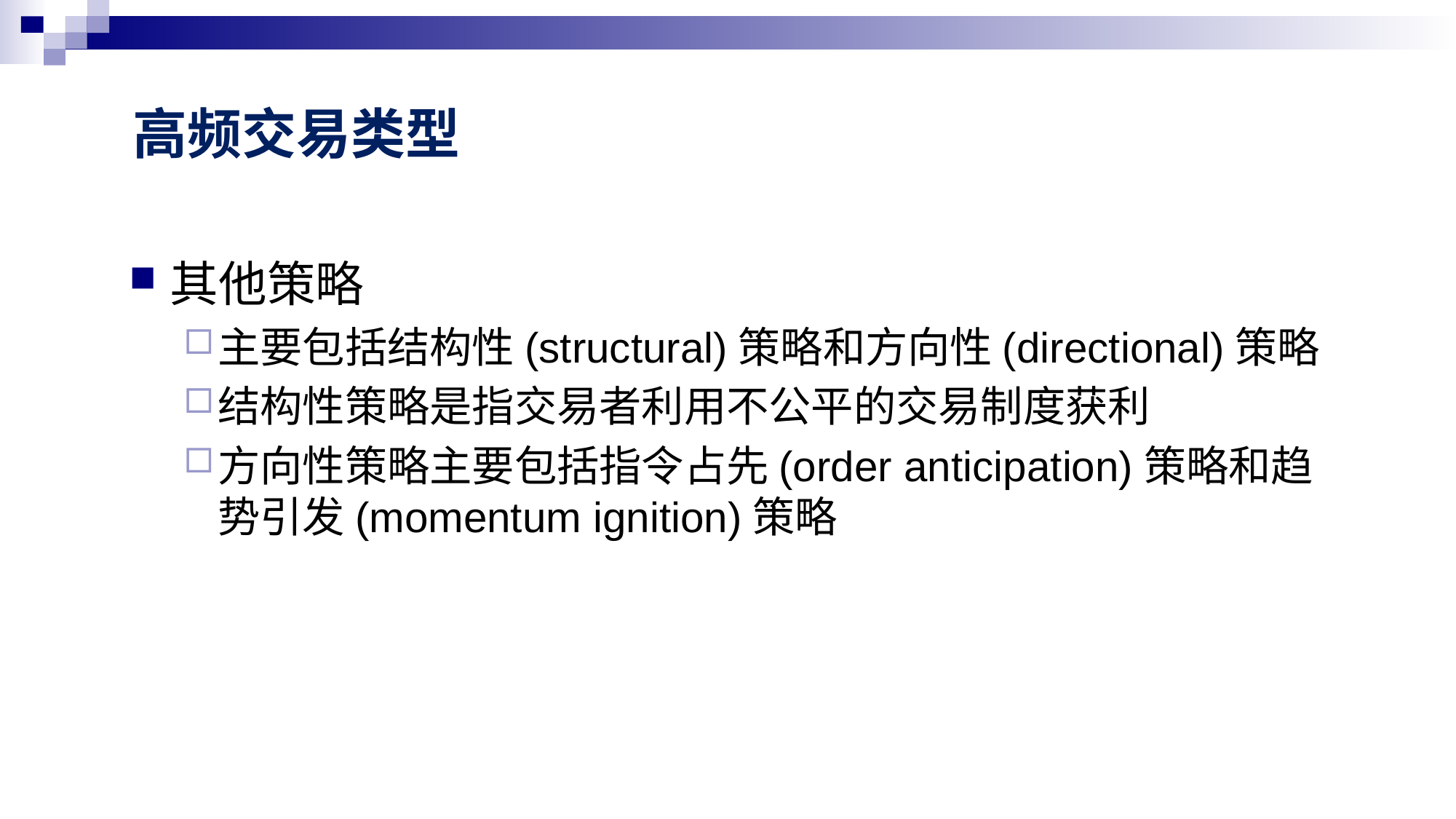

# 高频交易类型
其他策略
主要包括结构性(structural)策略和方向性(directional)策略
结构性策略是指交易者利用不公平的交易制度获利
方向性策略主要包括指令占先(order anticipation)策略和趋势引发(momentum ignition)策略